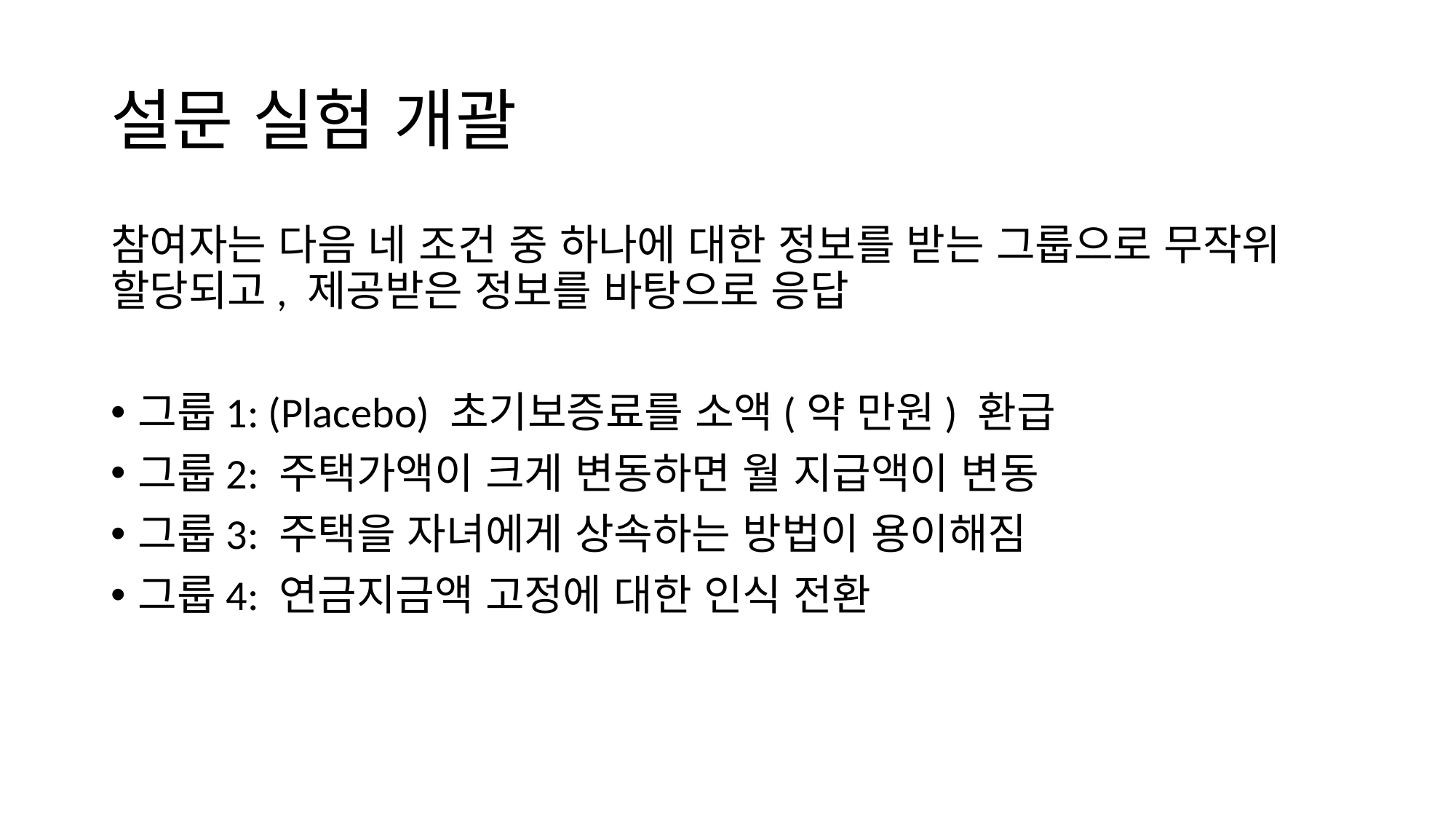

# 설문 실험 개괄
참여자는 다음 네 조건 중 하나에 대한 정보를 받는 그룹으로 무작위 할당되고, 제공받은 정보를 바탕으로 응답

그룹1: (Placebo) 초기보증료를 소액(약 만원) 환급
그룹2: 주택가액이 크게 변동하면 월 지급액이 변동
그룹3: 주택을 자녀에게 상속하는 방법이 용이해짐
그룹4: 연금지금액 고정에 대한 인식 전환